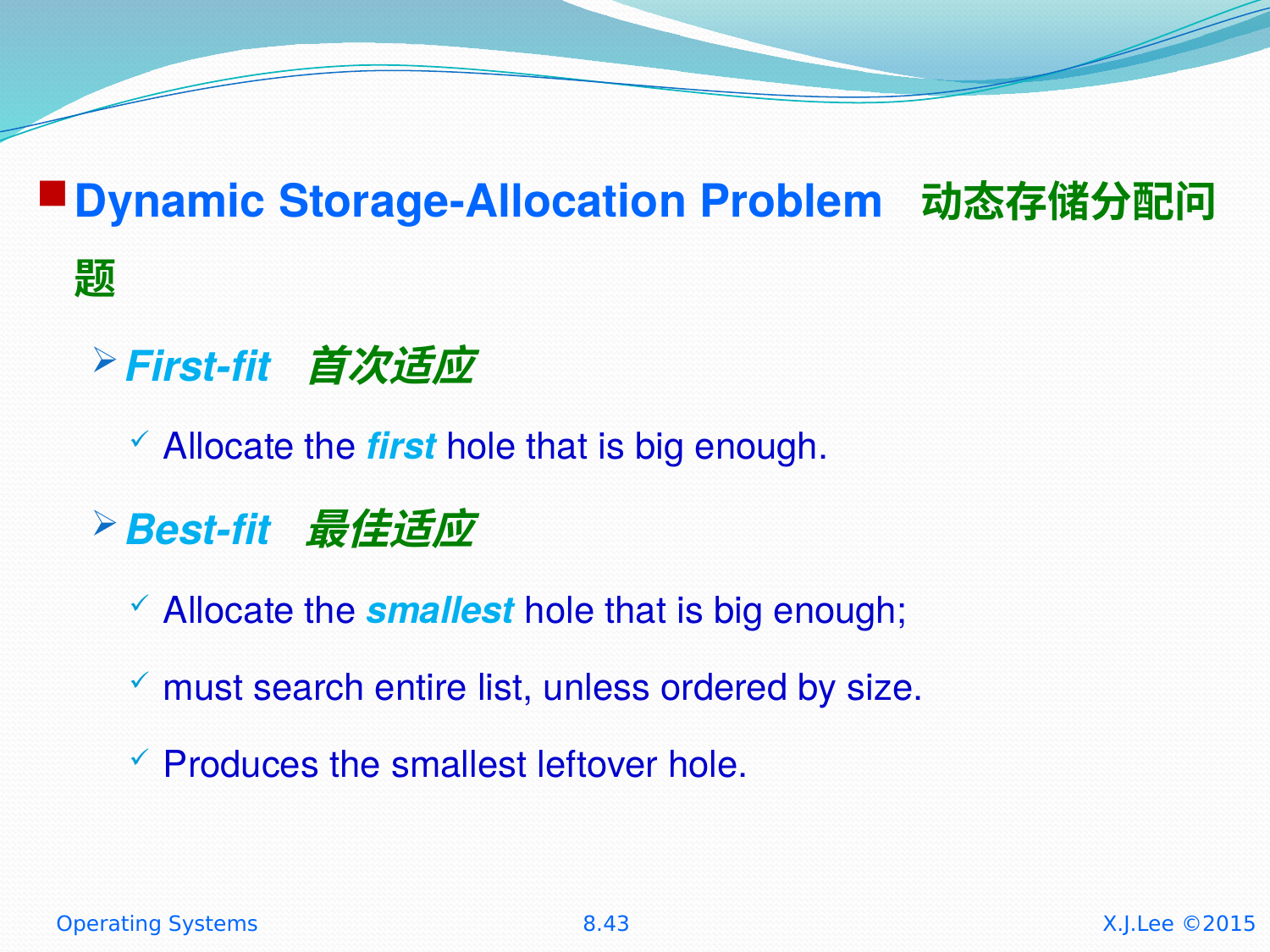

Dynamic Storage-Allocation Problem  动态存储分配问题
First-fit  首次适应
Allocate the first hole that is big enough.
Best-fit  最佳适应
Allocate the smallest hole that is big enough;
must search entire list, unless ordered by size.
Produces the smallest leftover hole.
Operating Systems
8.43
X.J.Lee ©2015